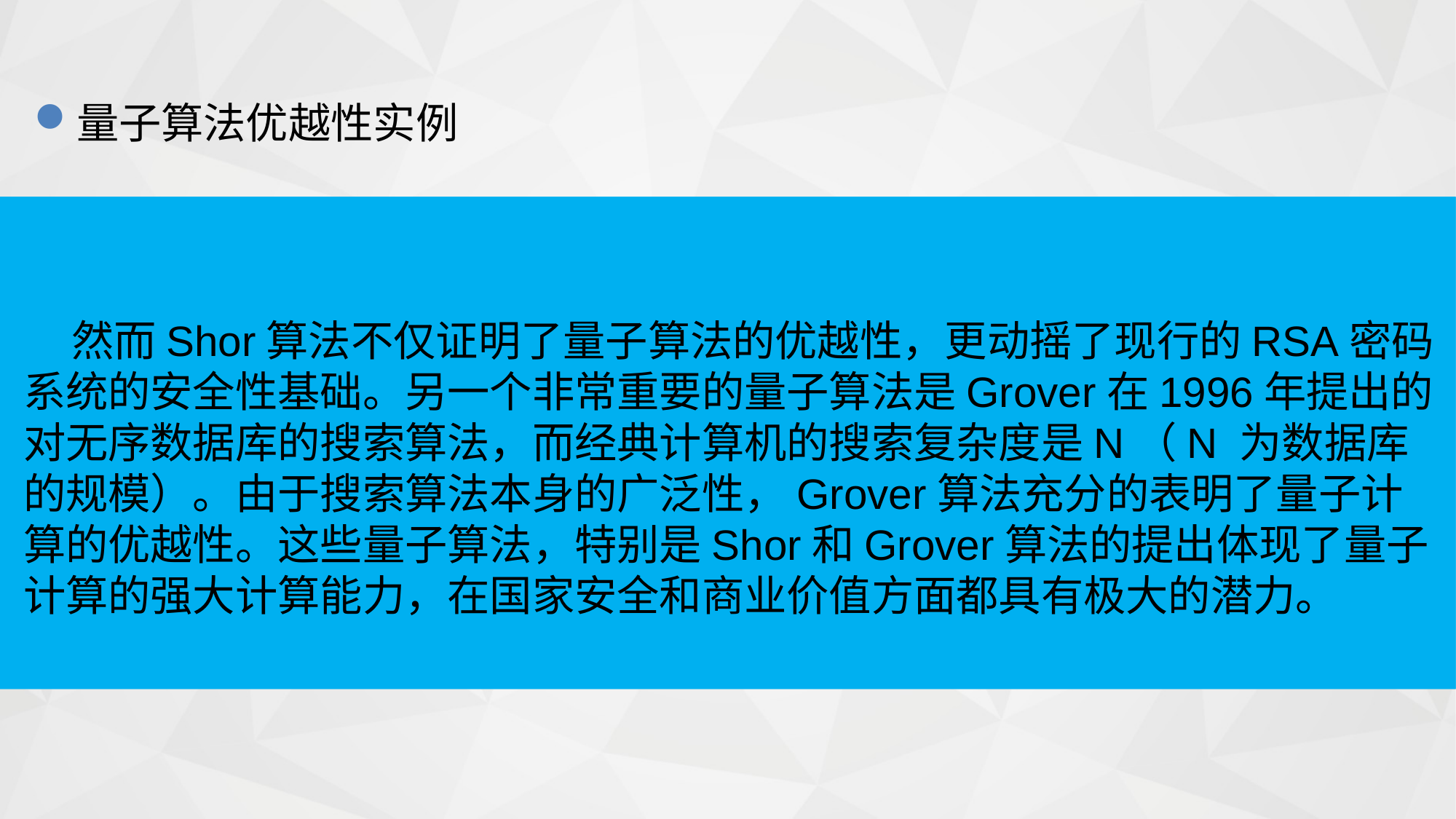

量子算法优越性实例

    然而Shor算法不仅证明了量子算法的优越性，更动摇了现行的RSA密码系统的安全性基础。另一个非常重要的量子算法是Grover在1996年提出的对无序数据库的搜索算法，而经典计算机的搜索复杂度是N（N 为数据库的规模）。由于搜索算法本身的广泛性，Grover算法充分的表明了量子计算的优越性。这些量子算法，特别是Shor和Grover算法的提出体现了量子计算的强大计算能力，在国家安全和商业价值方面都具有极大的潜力。
Actually, boundary deletions result in an apparent complete fusion of adjacent TADs causing ectopic enhancer–promoter interaction, gene expression, and pathogenic phenotypes.
事实上，边界的缺失会导致相邻TAD的明显完全融合，导致异位增强子 - 启动子相互作用，非活性基因表达和导致致病表型.